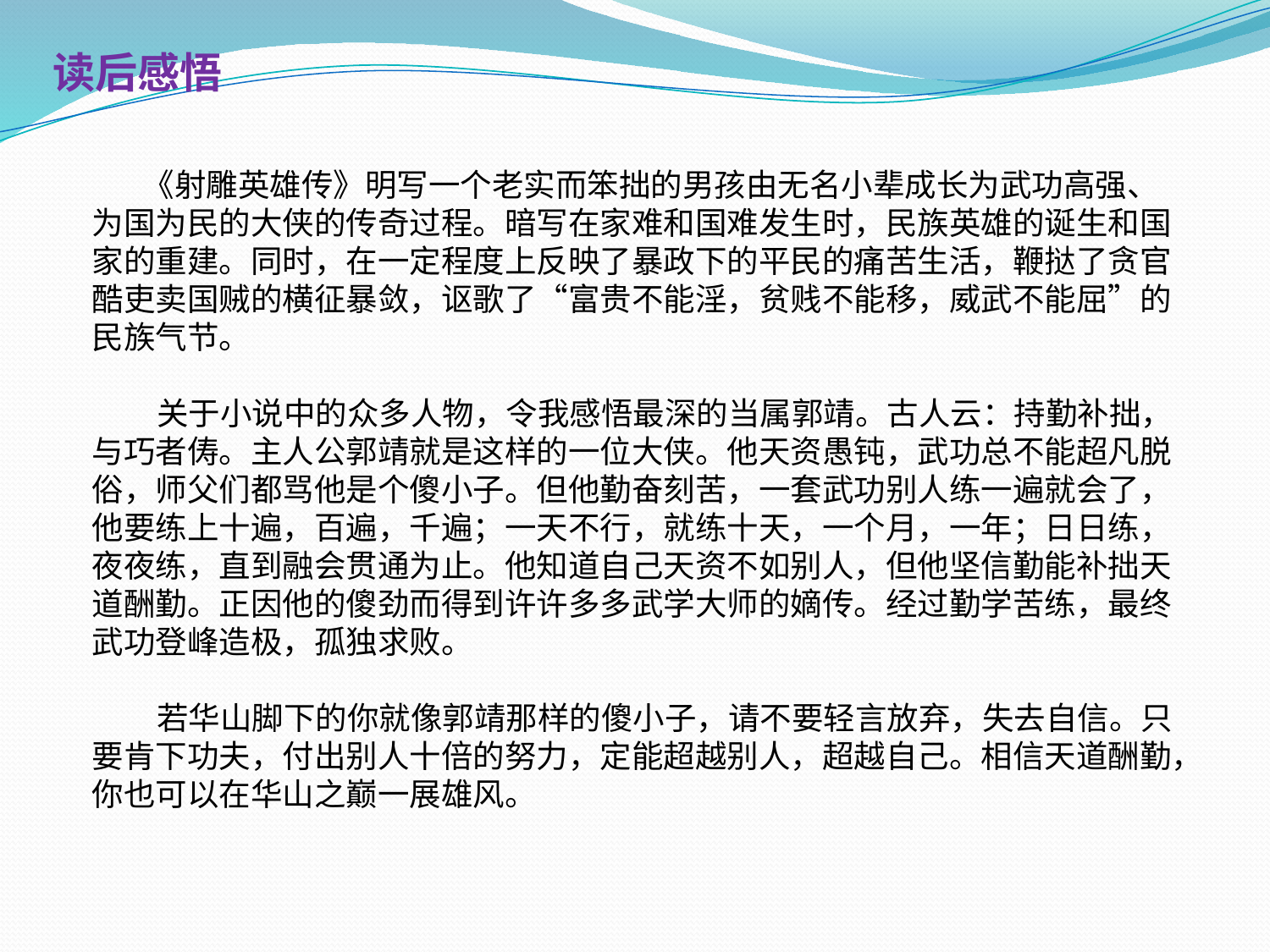

读后感悟
      《射雕英雄传》明写一个老实而笨拙的男孩由无名小辈成长为武功高强、为国为民的大侠的传奇过程。暗写在家难和国难发生时，民族英雄的诞生和国家的重建。同时，在一定程度上反映了暴政下的平民的痛苦生活，鞭挞了贪官酷吏卖国贼的横征暴敛，讴歌了“富贵不能淫，贫贱不能移，威武不能屈”的民族气节。

        关于小说中的众多人物，令我感悟最深的当属郭靖。古人云：持勤补拙，与巧者俦。主人公郭靖就是这样的一位大侠。他天资愚钝，武功总不能超凡脱俗，师父们都骂他是个傻小子。但他勤奋刻苦，一套武功别人练一遍就会了，他要练上十遍，百遍，千遍；一天不行，就练十天，一个月，一年；日日练，夜夜练，直到融会贯通为止。他知道自己天资不如别人，但他坚信勤能补拙天道酬勤。正因他的傻劲而得到许许多多武学大师的嫡传。经过勤学苦练，最终武功登峰造极，孤独求败。

        若华山脚下的你就像郭靖那样的傻小子，请不要轻言放弃，失去自信。只要肯下功夫，付出别人十倍的努力，定能超越别人，超越自己。相信天道酬勤，你也可以在华山之巅一展雄风。